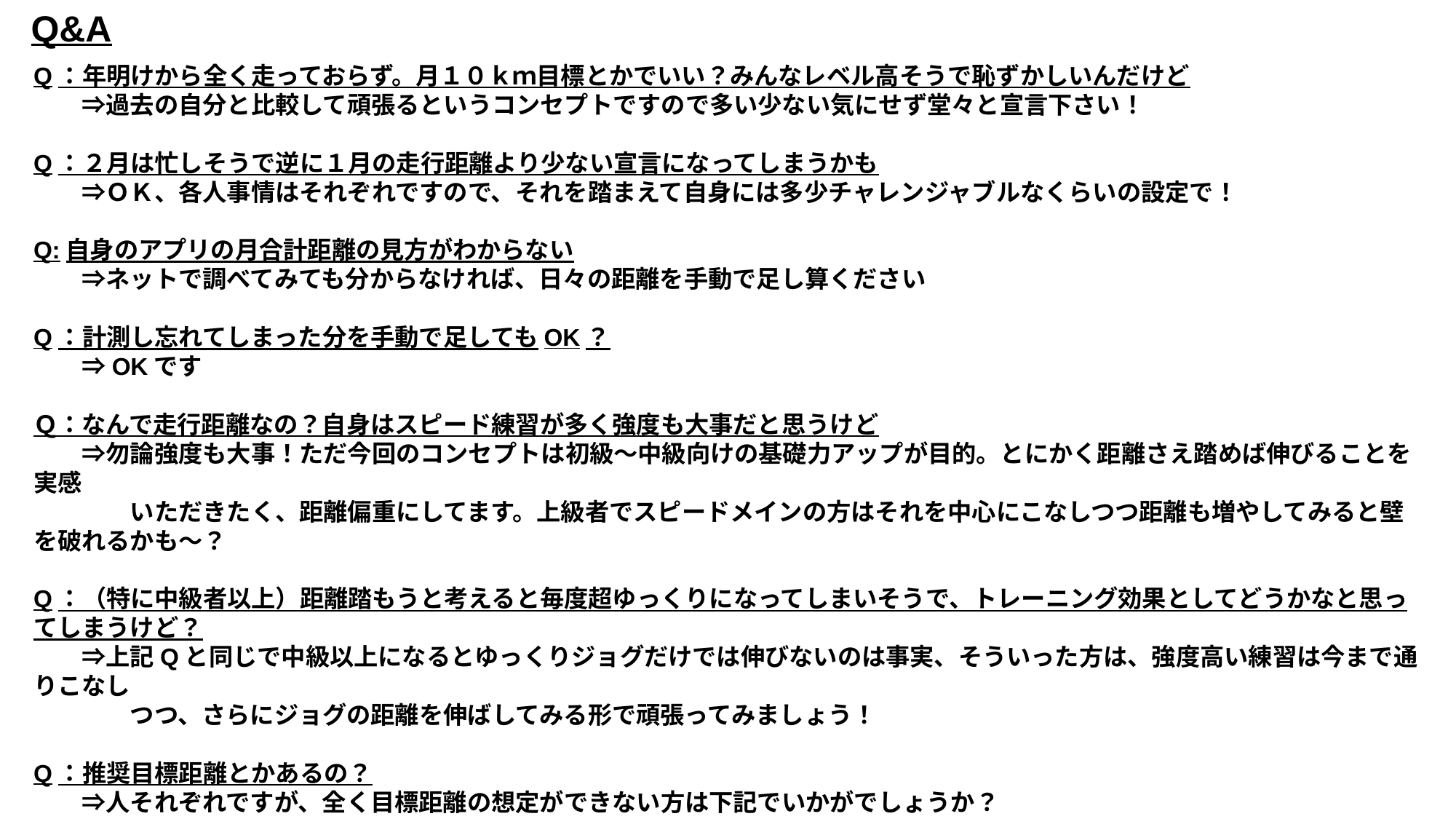

Q&A
Q：年明けから全く走っておらず。月１０ｋｍ目標とかでいい？みんなレベル高そうで恥ずかしいんだけど
　　⇒過去の自分と比較して頑張るというコンセプトですので多い少ない気にせず堂々と宣言下さい！

Q：２月は忙しそうで逆に１月の走行距離より少ない宣言になってしまうかも
　　⇒ＯＫ、各人事情はそれぞれですので、それを踏まえて自身には多少チャレンジャブルなくらいの設定で！

Q:自身のアプリの月合計距離の見方がわからない
　　⇒ネットで調べてみても分からなければ、日々の距離を手動で足し算ください

Q：計測し忘れてしまった分を手動で足してもOK？
　　⇒OKです

Ｑ：なんで走行距離なの？自身はスピード練習が多く強度も大事だと思うけど
　　⇒勿論強度も大事！ただ今回のコンセプトは初級～中級向けの基礎力アップが目的。とにかく距離さえ踏めば伸びることを実感
　　　　いただきたく、距離偏重にしてます。上級者でスピードメインの方はそれを中心にこなしつつ距離も増やしてみると壁を破れるかも～？

Q：（特に中級者以上）距離踏もうと考えると毎度超ゆっくりになってしまいそうで、トレーニング効果としてどうかなと思ってしまうけど？
　　⇒上記Qと同じで中級以上になるとゆっくりジョグだけでは伸びないのは事実、そういった方は、強度高い練習は今まで通りこなし
　　　　つつ、さらにジョグの距離を伸ばしてみる形で頑張ってみましょう！

Q：推奨目標距離とかあるの？
　　⇒人それぞれですが、全く目標距離の想定ができない方は下記でいかがでしょうか？
　　　　・今年まだ全く走っていないが次回公式活動参加予定で少しは戻しておきたい　：３０ｋｍ（週１回8ｋｍくらい）
　　　　・減量目的にたま～に走っている程度、せっかくだし減量ペースアップしたい！：60km(週２回4-5ｋｍずつくらい）
　　　　・上級市民ランナーを目指す or 社内駅伝の出場を目指して頑張りたい！：　一般ロングなら200km、女性シニアなら100km